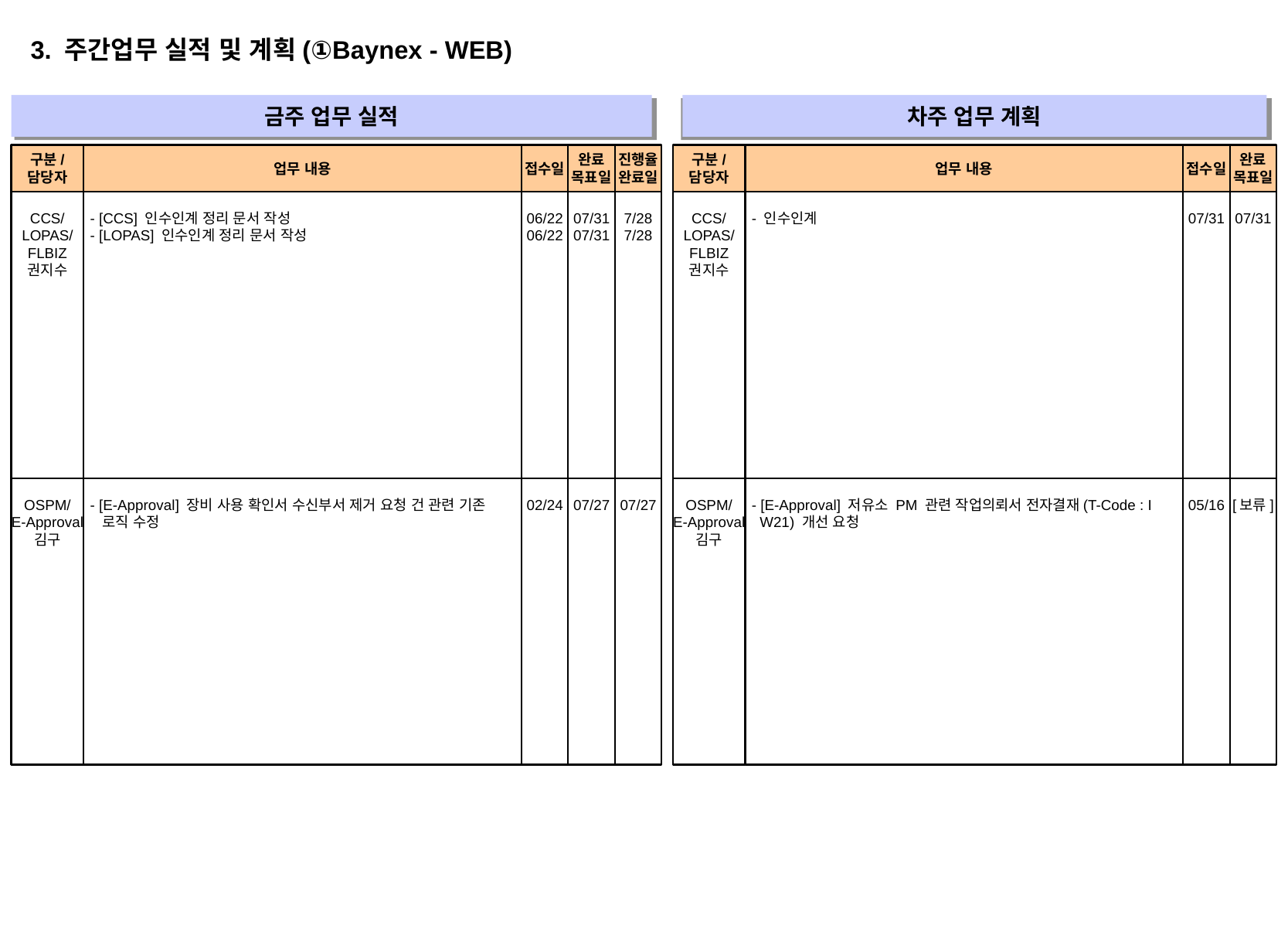

3. 주간업무 실적 및 계획(①Baynex - WEB)
금주 업무 실적
차주 업무 계획
" "
" "
구분/
담당자
업무 내용
접수일
완료
목표일
진행율
완료일
구분/
담당자
업무 내용
접수일
완료
목표일
CCS/
LOPAS/
FLBIZ
권지수

- [CCS] 인수인계 정리 문서 작성
- [LOPAS] 인수인계 정리 문서 작성
06/22
06/22
07/31
07/31
7/28
7/28
CCS/
LOPAS/
FLBIZ
권지수

- 인수인계
07/31
07/31
OSPM/
E-Approval
김구

- [E-Approval] 장비 사용 확인서 수신부서 제거 요청 건 관련 기존
   로직 수정
02/24
07/27
07/27
OSPM/
E-Approval
김구

- [E-Approval] 저유소 PM 관련 작업의뢰서 전자결재(T-Code : I
  W21) 개선 요청
05/16
[보류]